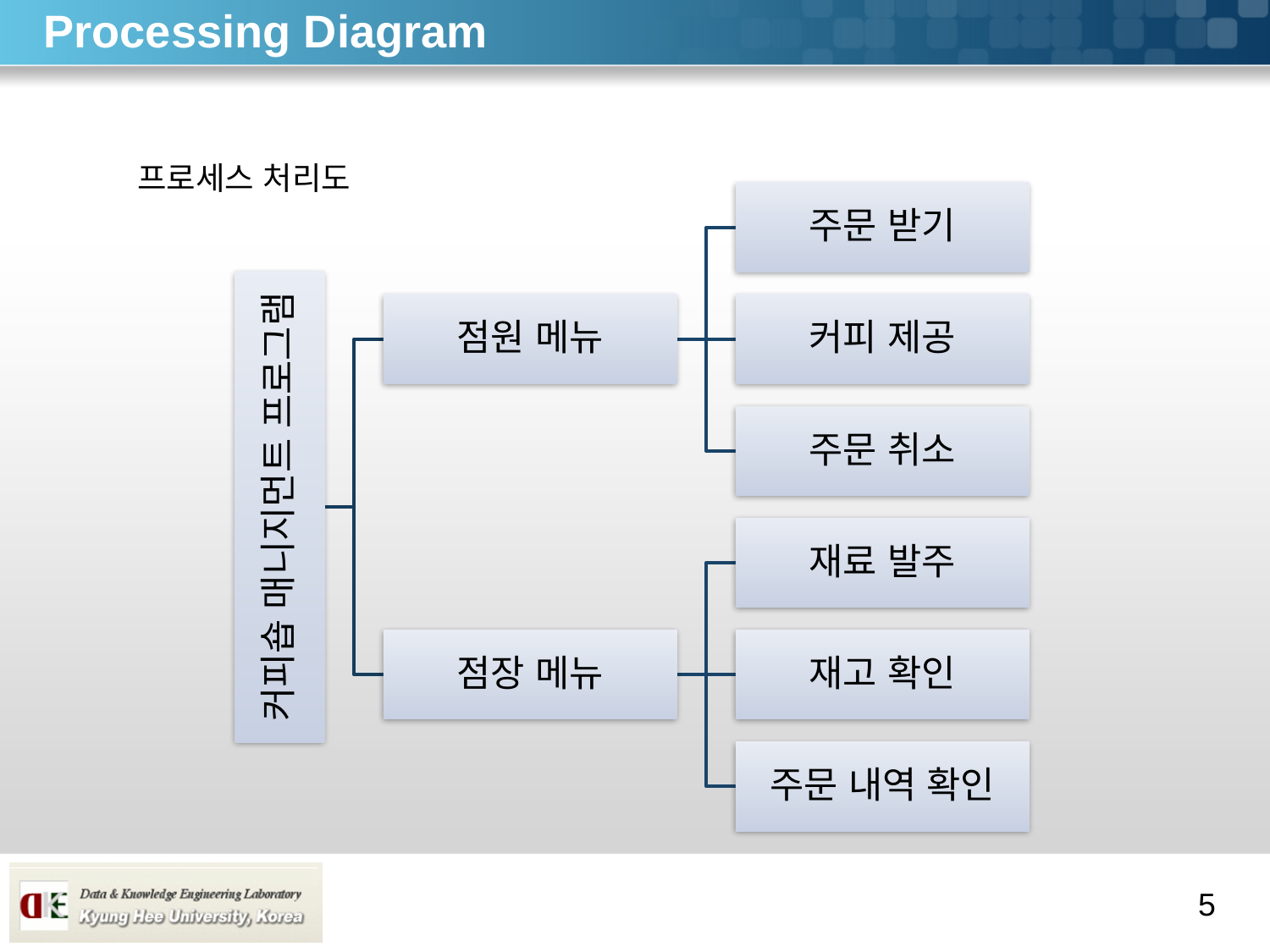

# Processing Diagram

커피숍 매니지먼트 프로그램
점원 메뉴
주문 받기
커피 제공
주문 취소
점장 메뉴
재료 발주
재고 확인
주문 내역 확인
프로세스 처리도